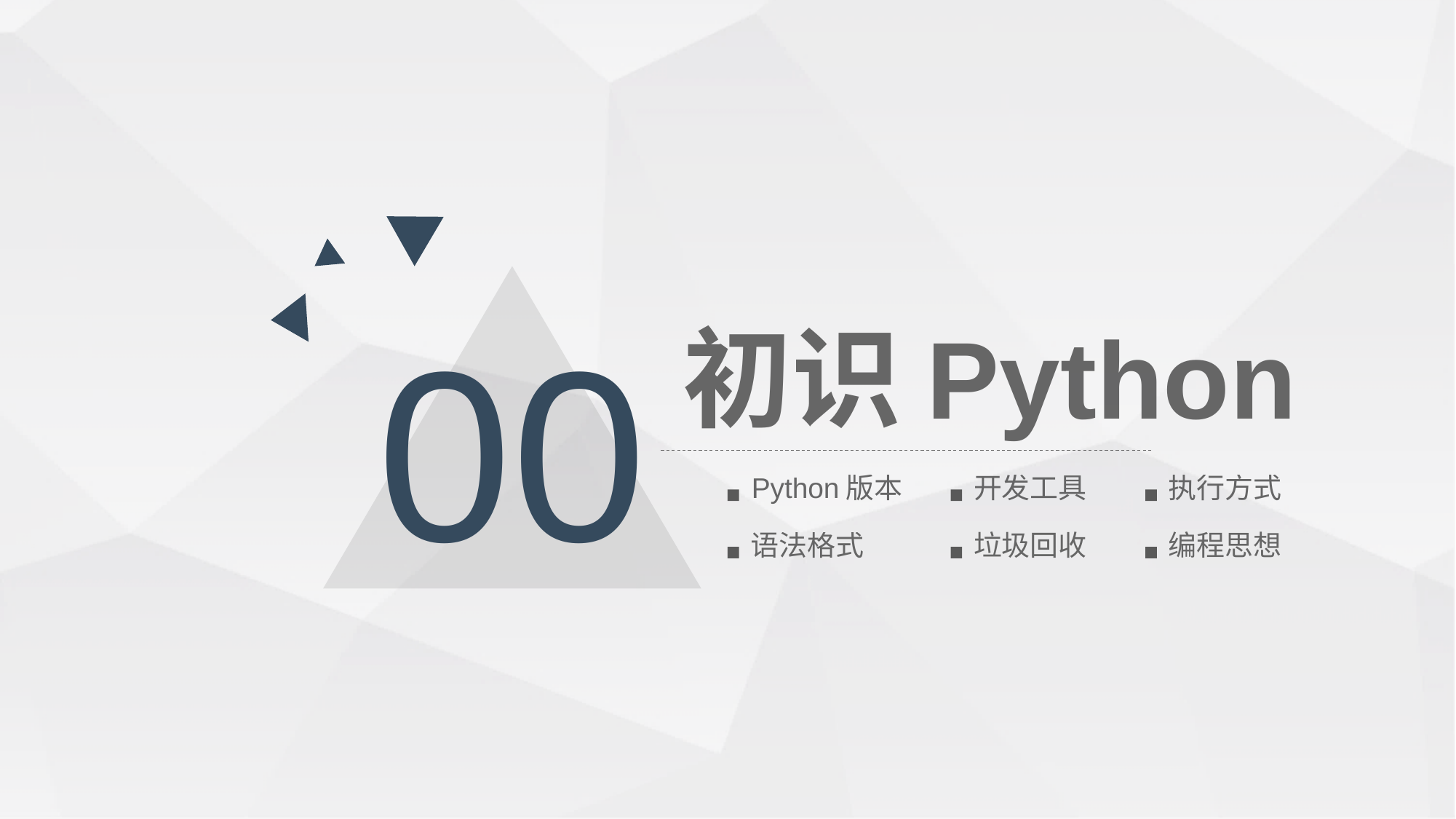

00

初识Python
Python版本

开发工具

执行方式

垃圾回收

编程思想

语法格式